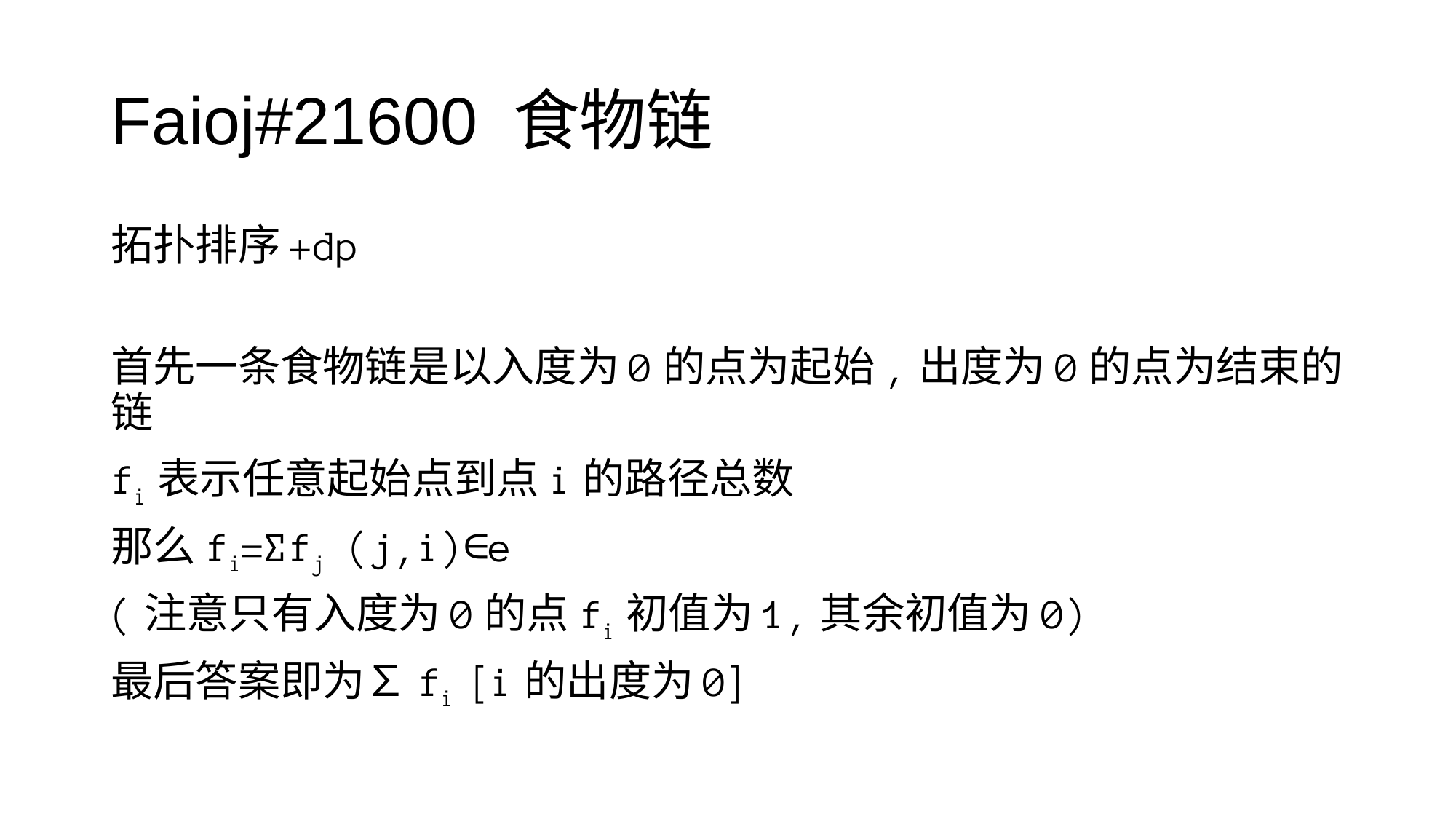

# Faioj#21600 食物链
拓扑排序+dp

首先一条食物链是以入度为0的点为起始,出度为0的点为结束的链
fi表示任意起始点到点i的路径总数
那么fi=∑fj (j,i)∈e
(注意只有入度为0的点fi初值为1,其余初值为0)
最后答案即为∑fi [i的出度为0]